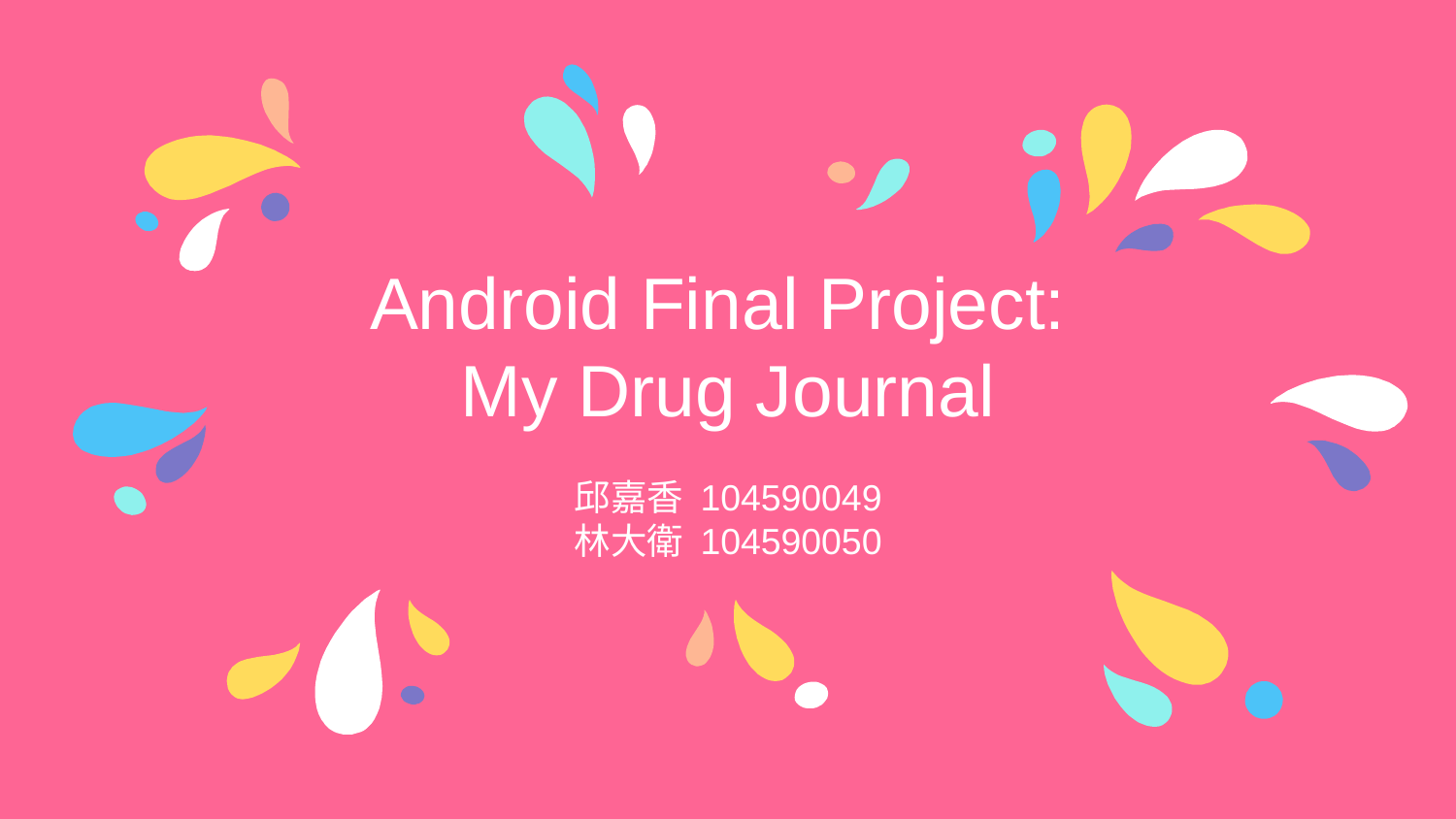

# Android Final Project:
My Drug Journal

邱嘉香 104590049
林大衛 104590050